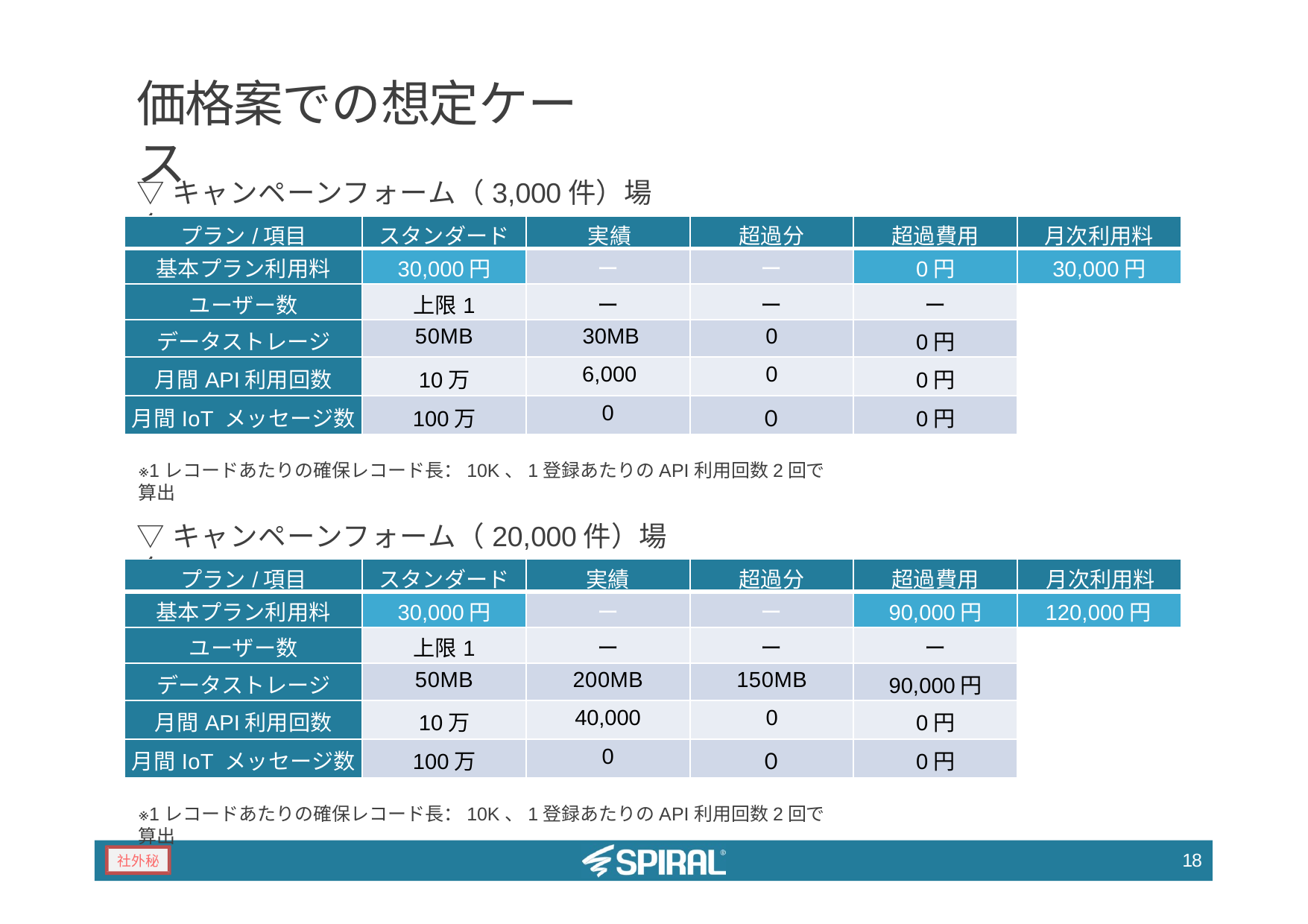

# 価格案での想定ケース
▽キャンペーンフォーム（3,000件）場合
| プラン/項目 | スタンダード | 実績 | 超過分 | 超過費用 | 月次利用料 |
| --- | --- | --- | --- | --- | --- |
| 基本プラン利用料 | 30,000円 | ー | ー | 0円 | 30,000円 |
| ユーザー数 | 上限1 | ー | ー | ー |  |
| データストレージ | 50MB | 30MB | 0 | 0円 |  |
| 月間API利用回数 | 10万 | 6,000 | 0 | 0円 |  |
| 月間IoT メッセージ数 | 100万 | 0 | ０ | 0円 |  |
※1レコードあたりの確保レコード長：10K、1登録あたりのAPI利用回数2回で算出
▽キャンペーンフォーム（20,000件）場合
| プラン/項目 | スタンダード | 実績 | 超過分 | 超過費用 | 月次利用料 |
| --- | --- | --- | --- | --- | --- |
| 基本プラン利用料 | 30,000円 | ー | ー | 90,000円 | 120,000円 |
| ユーザー数 | 上限1 | ー | ー | ー |  |
| データストレージ | 50MB | 200MB | 150MB | 90,000円 |  |
| 月間API利用回数 | 10万 | 40,000 | 0 | 0円 |  |
| 月間IoT メッセージ数 | 100万 | 0 | ０ | 0円 |  |
※1レコードあたりの確保レコード長：10K、1登録あたりのAPI利用回数2回で算出
18
社外秘